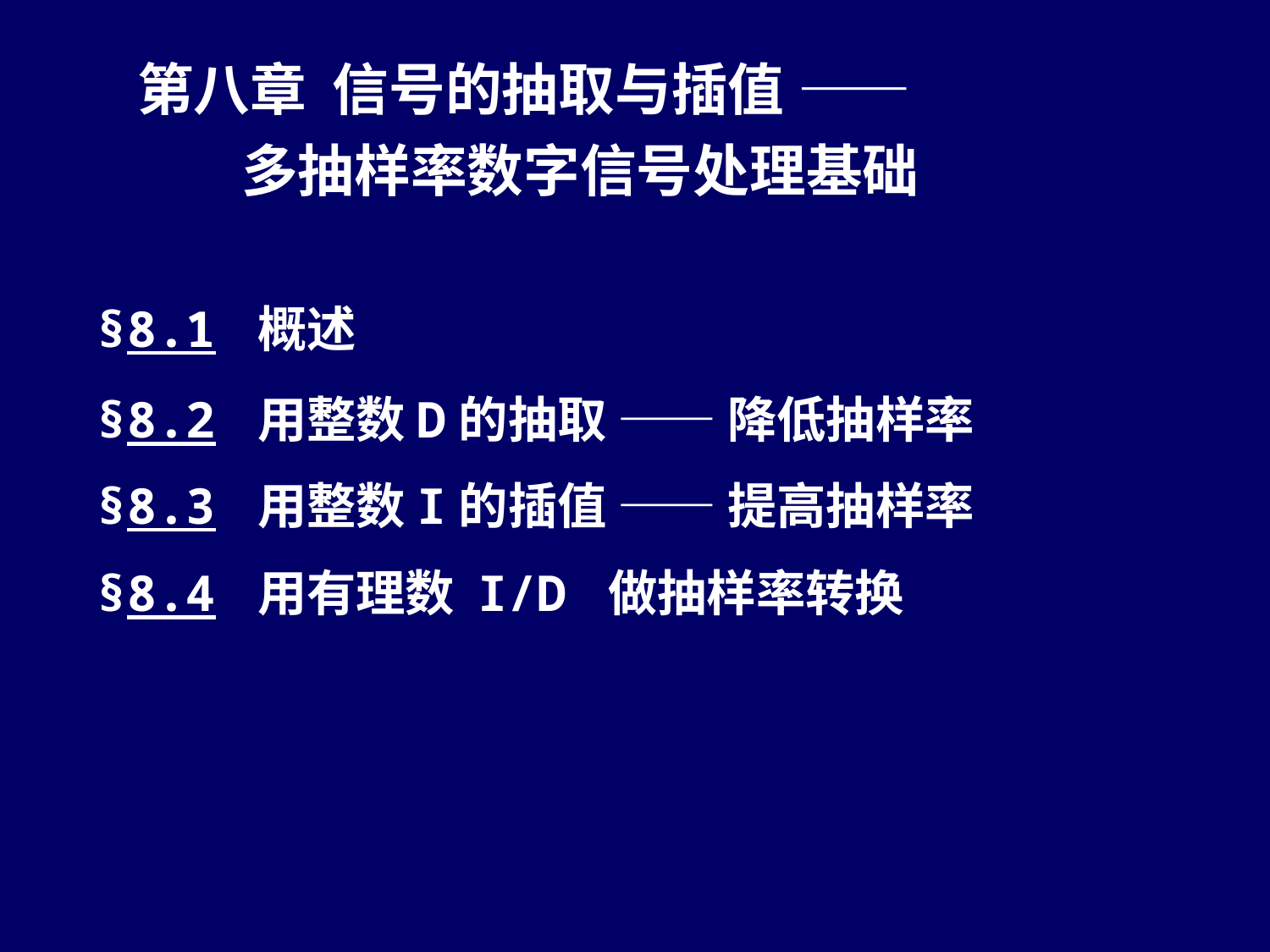

第八章  信号的抽取与插值 ——
       多抽样率数字信号处理基础
§8.1 概述
§8.2 用整数D的抽取 —— 降低抽样率
§8.3 用整数I的插值 —— 提高抽样率
§8.4 用有理数 I/D 做抽样率转换